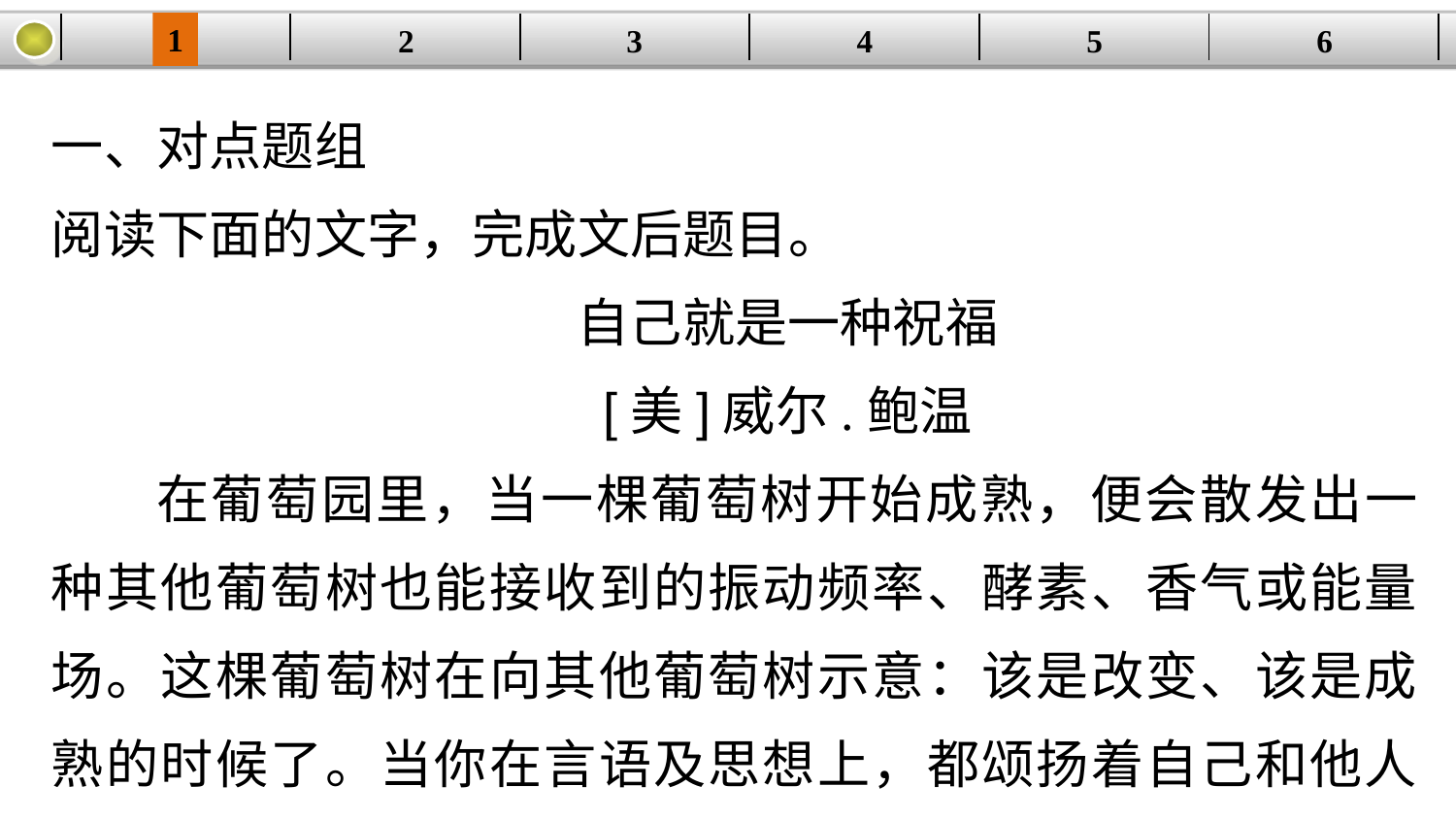

1
2
3
4
|  |  |  |  |  |  |
| --- | --- | --- | --- | --- | --- |
5
6

一、对点题组
阅读下面的文字，完成文后题目。
自己就是一种祝福
[美]威尔.鲍温
在葡萄园里，当一棵葡萄树开始成熟，便会散发出一种其他葡萄树也能接收到的振动频率、酵素、香气或能量场。这棵葡萄树在向其他葡萄树示意：该是改变、该是成熟的时候了。当你在言语及思想上，都颂扬着自己和他人最崇高、